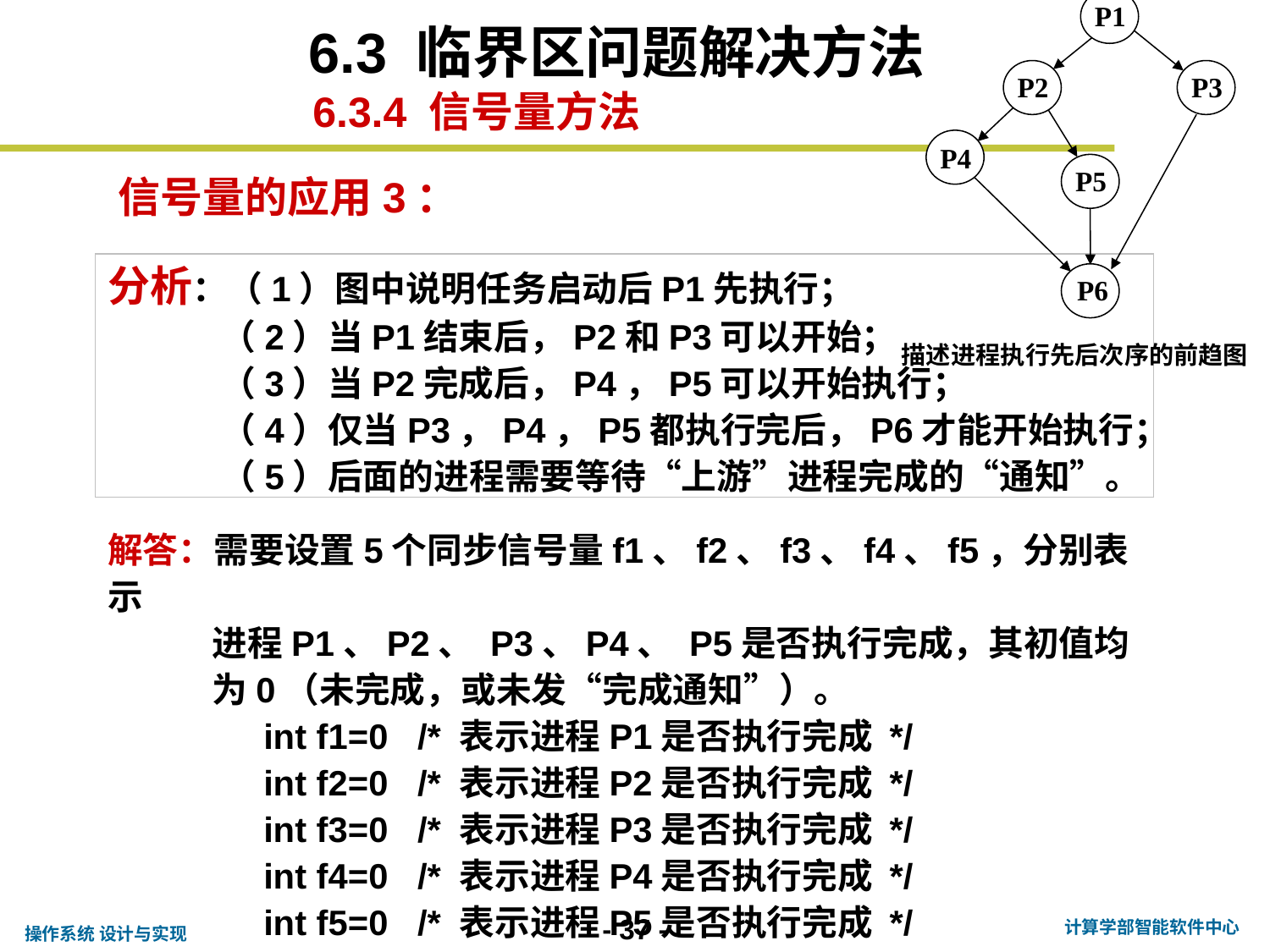

P1

P2
P3

P4

P5

P6
描述进程执行先后次序的前趋图
6.3 临界区问题解决方法
6.3.4 信号量方法
信号量的应用3：
分析：（1）图中说明任务启动后P1先执行；
             （2）当P1结束后，P2和P3可以开始；
             （3）当P2完成后，P4，P5可以开始执行；
             （4）仅当P3，P4，P5都执行完后，P6才能开始执行；
             （5）后面的进程需要等待“上游”进程完成的“通知”。
解答：需要设置5个同步信号量f1、f2、f3、f4、f5，分别表示
             进程P1、P2、 P3、P4、 P5是否执行完成，其初值均
             为0（未完成，或未发“完成通知”）。
                int f1=0   /* 表示进程P1是否执行完成 */
                int f2=0   /* 表示进程P2是否执行完成 */
                int f3=0   /* 表示进程P3是否执行完成 */
                int f4=0   /* 表示进程P4是否执行完成 */
                int f5=0   /* 表示进程P5是否执行完成 */